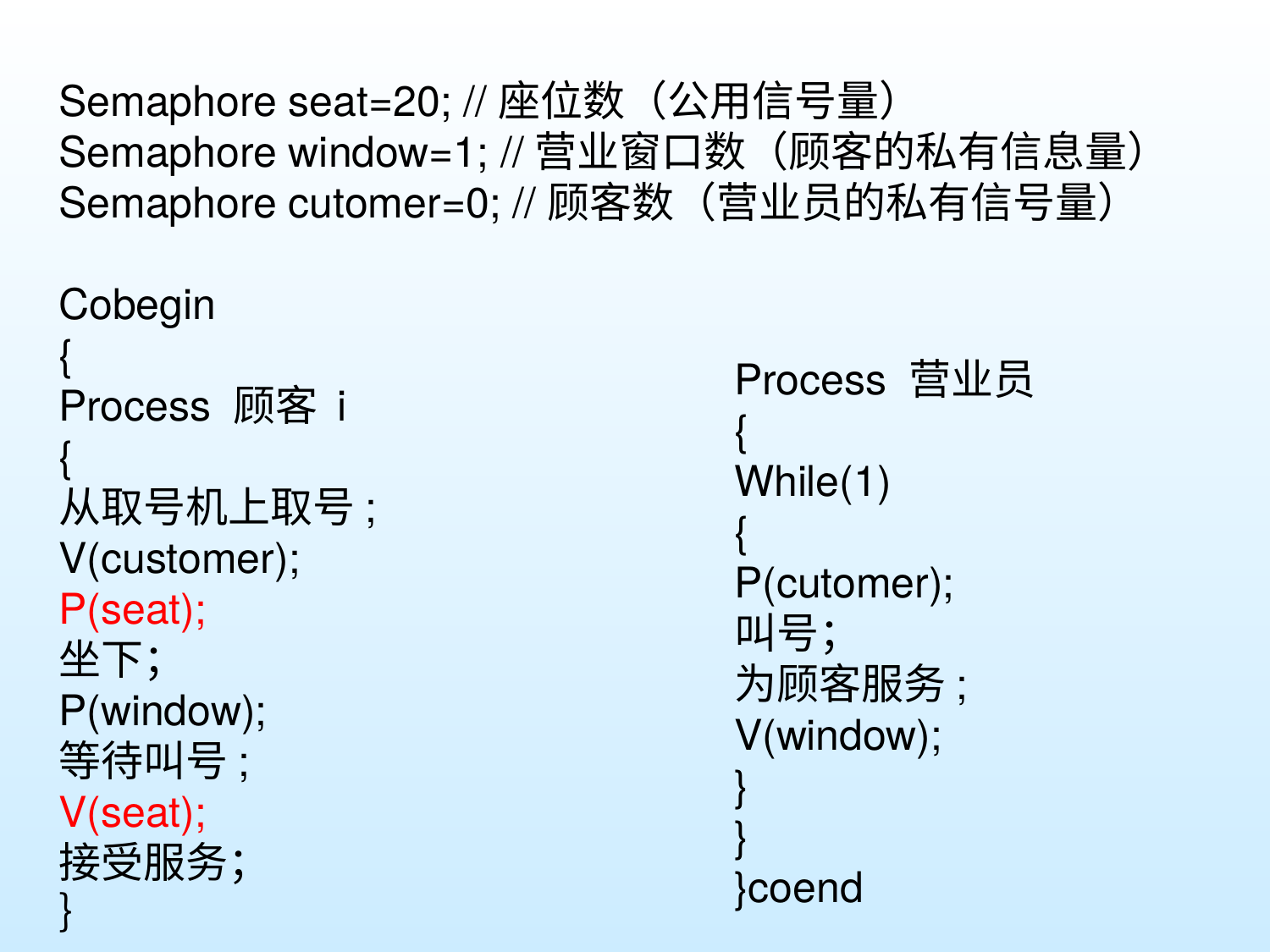

Semaphore seat=20; //座位数（公用信号量）
Semaphore window=1; //营业窗口数（顾客的私有信息量）
Semaphore cutomer=0; //顾客数（营业员的私有信号量）

Cobegin
{
Process 顾客 i
{
从取号机上取号;
V(customer);
P(seat);
坐下；
P(window);
等待叫号;
V(seat);
接受服务；
｝

Process 营业员
{
While(1)
{
P(cutomer);
叫号；
为顾客服务;
V(window);
}
}
}coend